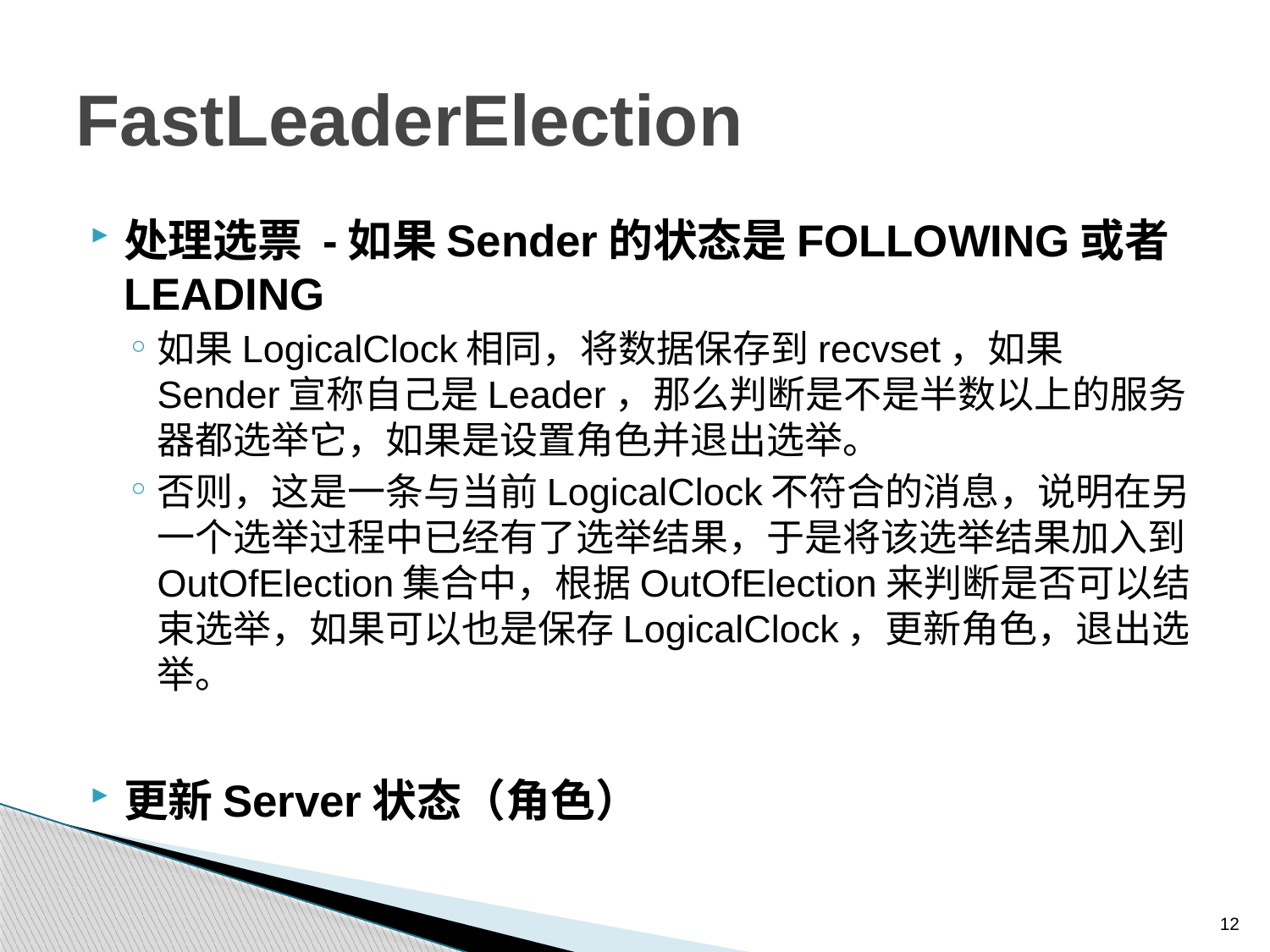

# FastLeaderElection
处理选票 -如果Sender的状态是FOLLOWING或者LEADING
如果LogicalClock相同，将数据保存到recvset，如果Sender宣称自己是Leader，那么判断是不是半数以上的服务器都选举它，如果是设置角色并退出选举。
否则，这是一条与当前LogicalClock不符合的消息，说明在另一个选举过程中已经有了选举结果，于是将该选举结果加入到OutOfElection集合中，根据OutOfElection来判断是否可以结束选举，如果可以也是保存LogicalClock，更新角色，退出选举。

更新Server状态（角色）

12